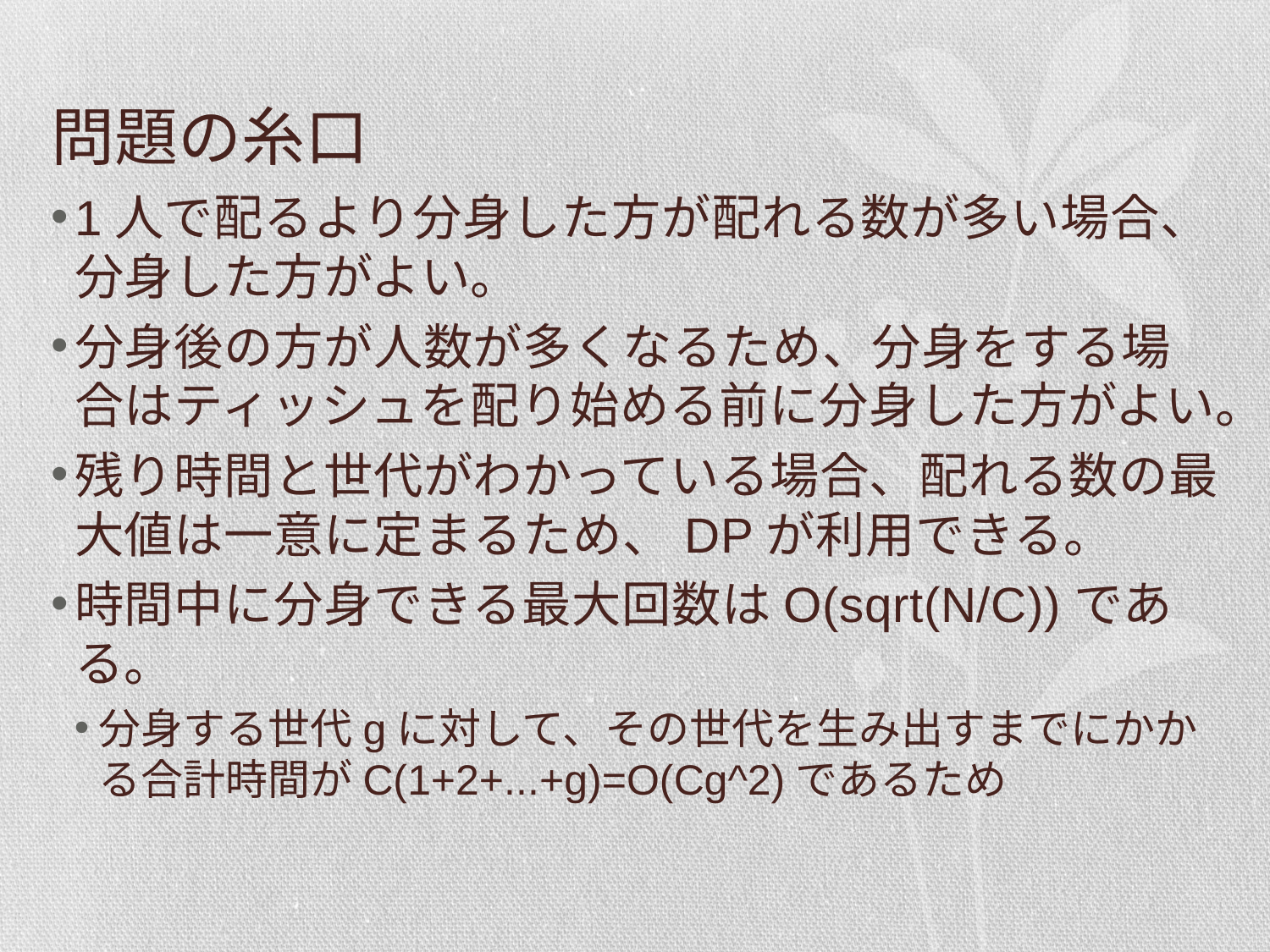

# 問題の糸口
1人で配るより分身した方が配れる数が多い場合、分身した方がよい。
分身後の方が人数が多くなるため、分身をする場合はティッシュを配り始める前に分身した方がよい。
残り時間と世代がわかっている場合、配れる数の最大値は一意に定まるため、DPが利用できる。
時間中に分身できる最大回数はO(sqrt(N/C))である。
分身する世代gに対して、その世代を生み出すまでにかかる合計時間がC(1+2+...+g)=O(Cg^2)であるため